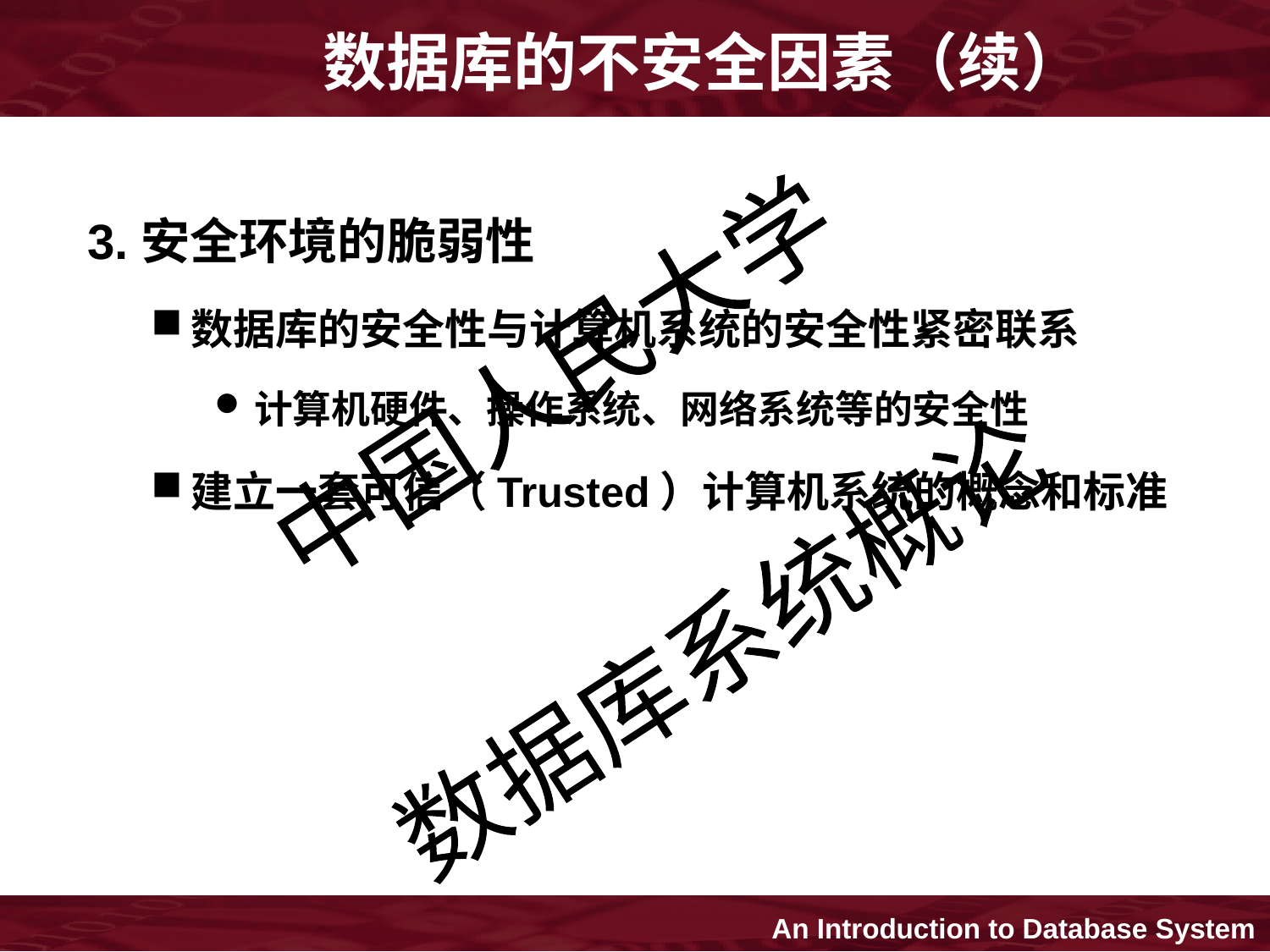

数据库的不安全因素（续）

3.安全环境的脆弱性
数据库的安全性与计算机系统的安全性紧密联系
计算机硬件、操作系统、网络系统等的安全性
建立一套可信（Trusted）计算机系统的概念和标准